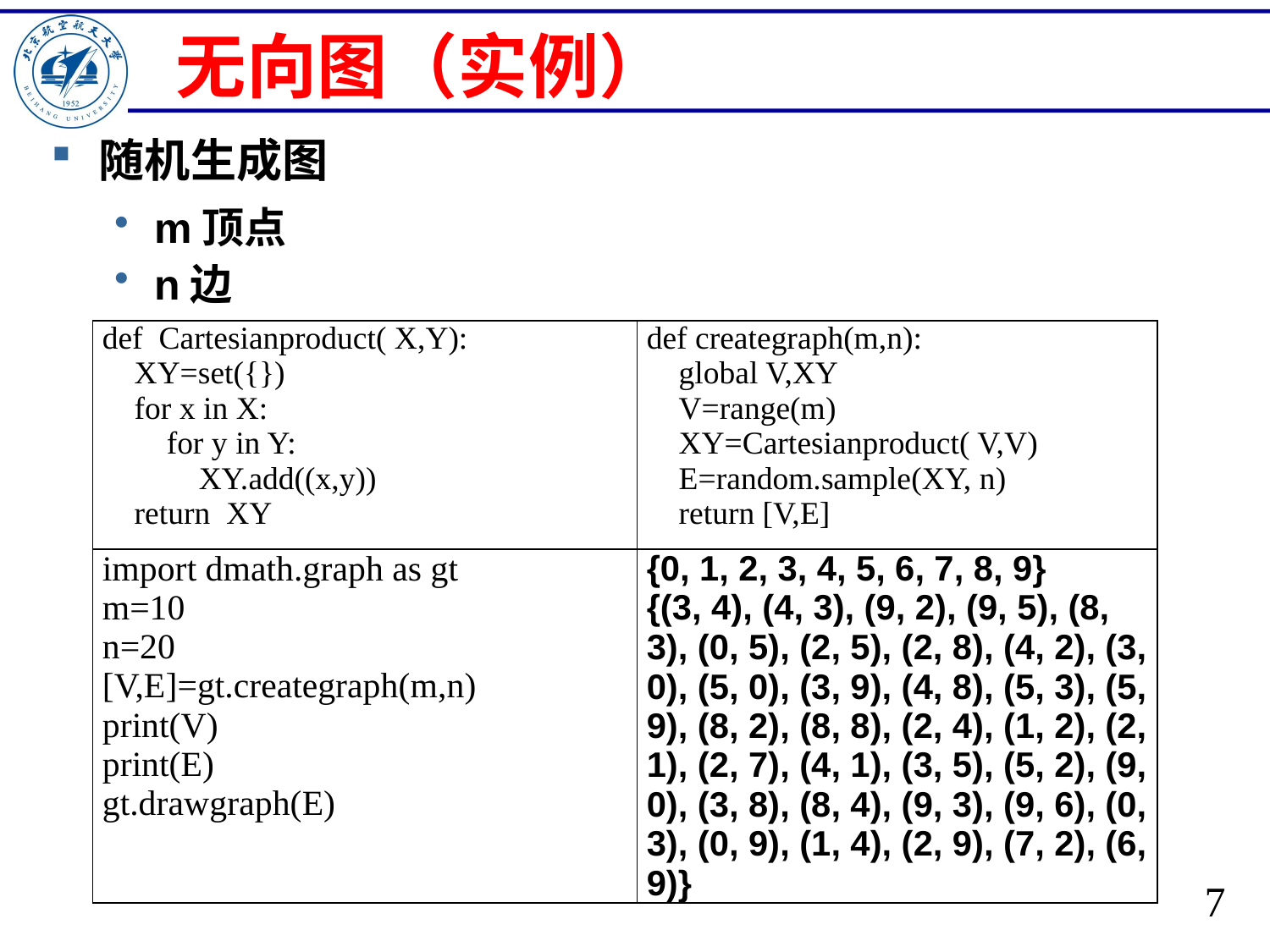

# 无向图（实例）
随机生成图
m顶点
n边
| def Cartesianproduct( X,Y): XY=set({}) for x in X: for y in Y: XY.add((x,y)) return XY | def creategraph(m,n): global V,XY V=range(m) XY=Cartesianproduct( V,V) E=random.sample(XY, n) return [V,E] |
| --- | --- |
| import dmath.graph as gt m=10 n=20 [V,E]=gt.creategraph(m,n) print(V) print(E) gt.drawgraph(E) | {0, 1, 2, 3, 4, 5, 6, 7, 8, 9} {(3, 4), (4, 3), (9, 2), (9, 5), (8, 3), (0, 5), (2, 5), (2, 8), (4, 2), (3, 0), (5, 0), (3, 9), (4, 8), (5, 3), (5, 9), (8, 2), (8, 8), (2, 4), (1, 2), (2, 1), (2, 7), (4, 1), (3, 5), (5, 2), (9, 0), (3, 8), (8, 4), (9, 3), (9, 6), (0, 3), (0, 9), (1, 4), (2, 9), (7, 2), (6, 9)} |